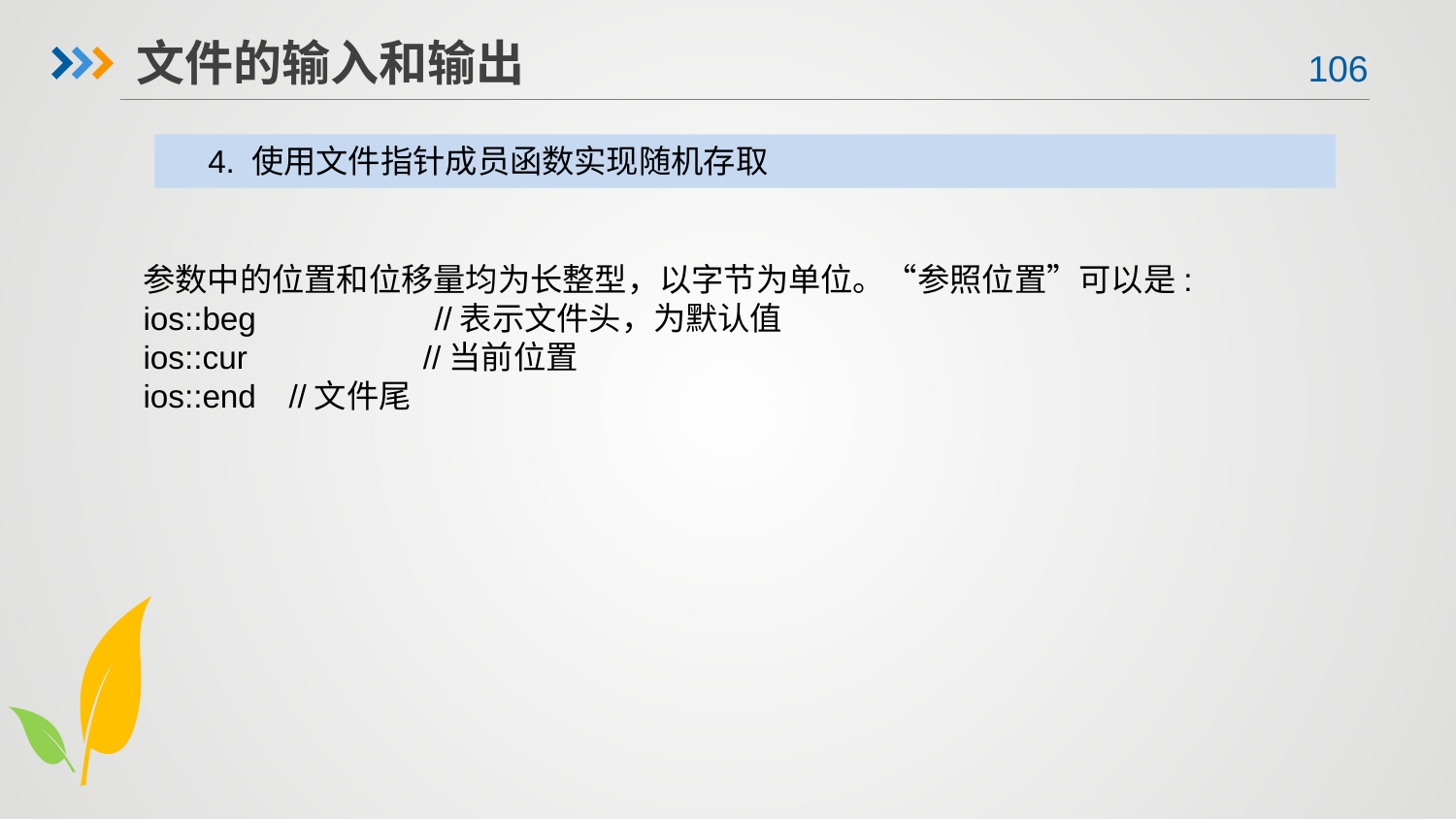

文件的输入和输出

4. 使用文件指针成员函数实现随机存取
参数中的位置和位移量均为长整型，以字节为单位。“参照位置”可以是:
ios::beg    	//表示文件头，为默认值
ios::cur   	               //当前位置
ios::end   	//文件尾